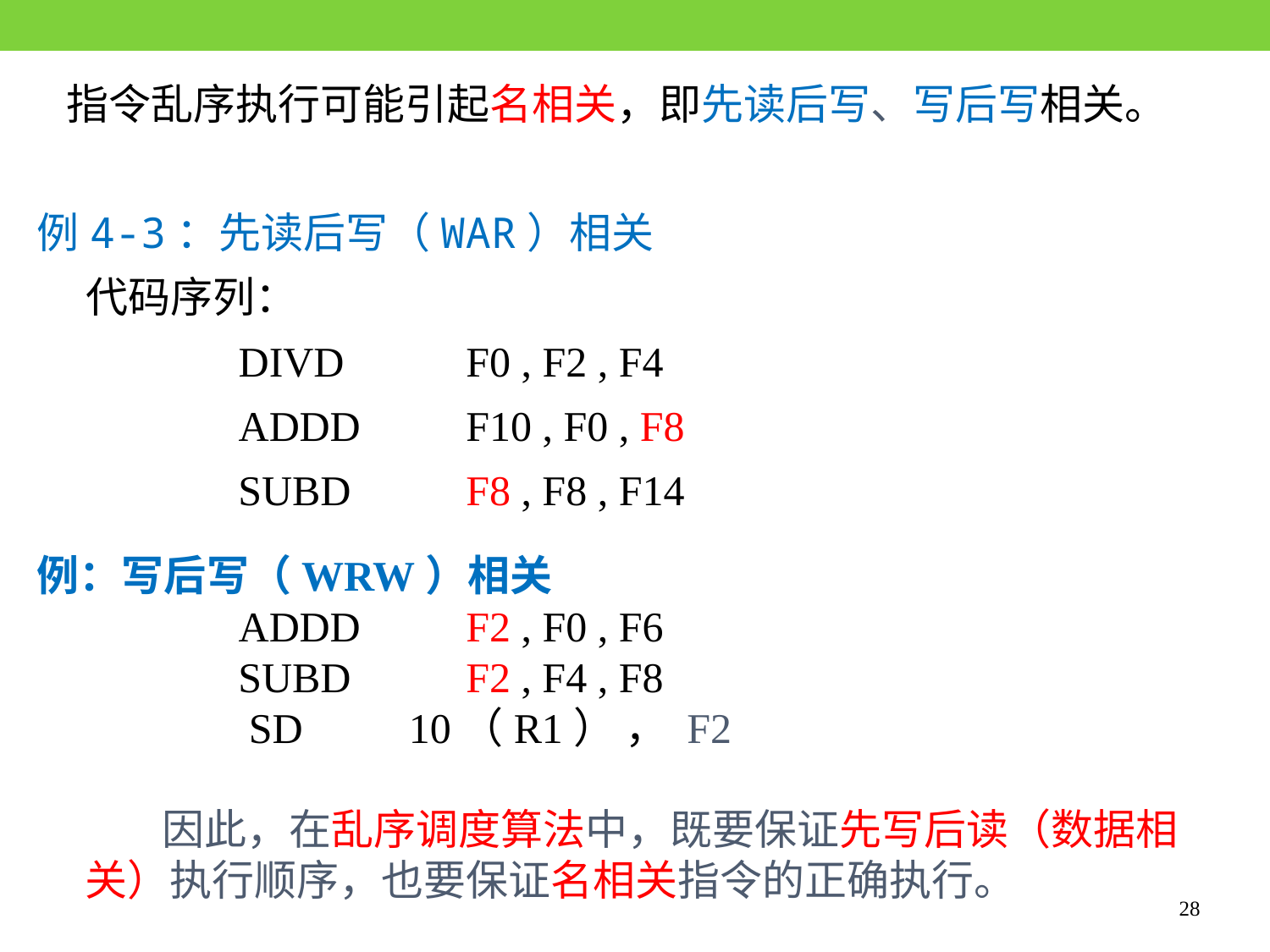

指令乱序执行可能引起名相关，即先读后写、写后写相关。

例4-3：先读后写（WAR）相关
    代码序列：
                   DIVD	F0 , F2 , F4
                   ADDD	F10 , F0 , F8
                   SUBD	F8 , F8 , F14

例：写后写（WRW）相关
                   ADDD	F2 , F0 , F6
                   SUBD	F2 , F4 , F8
                    SD          10（R1） ， F2

            因此，在乱序调度算法中，既要保证先写后读（数据相关）执行顺序，也要保证名相关指令的正确执行。

。
28